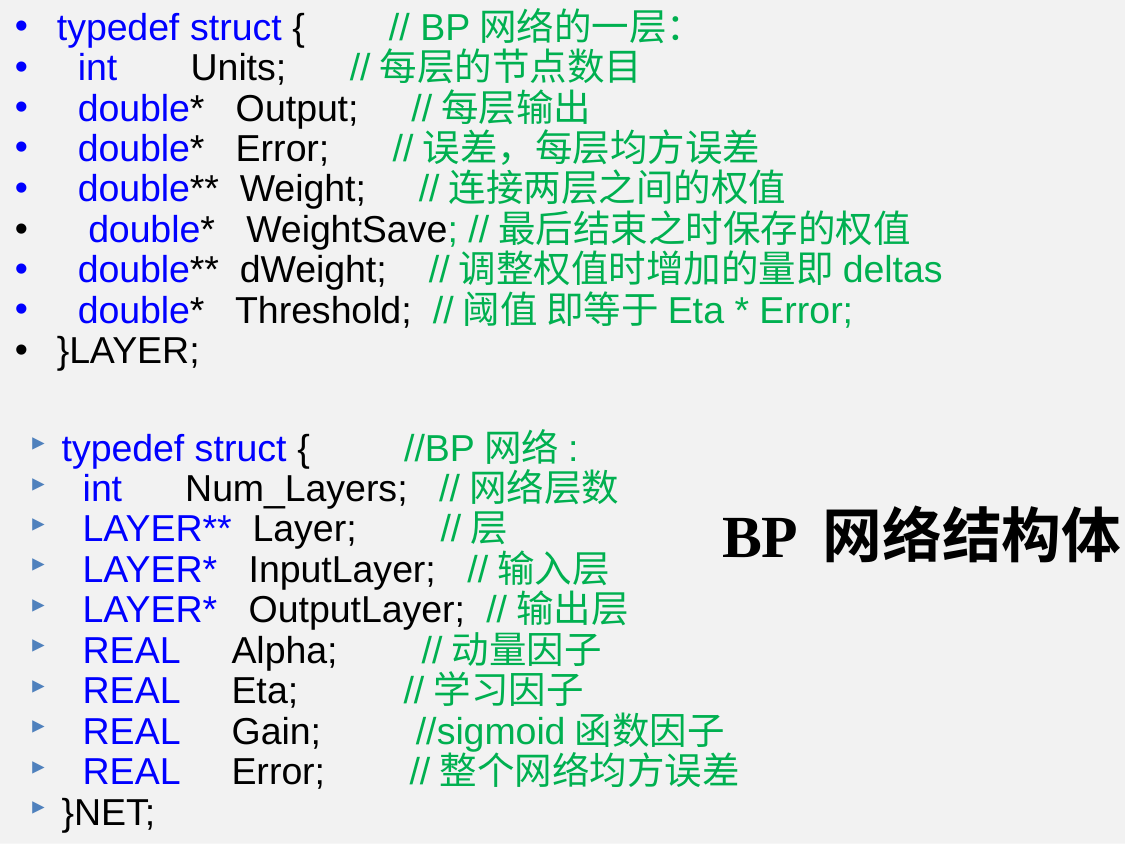

typedef struct {        // BP网络的一层：
  int       Units;      //每层的节点数目
  double*   Output;     //每层输出
  double*   Error;      //误差，每层均方误差
  double**  Weight;     //连接两层之间的权值
   double*   WeightSave; //最后结束之时保存的权值
  double**  dWeight;    //调整权值时增加的量即deltas
  double*   Threshold;  //阈值 即等于Eta * Error;
}LAYER;

typedef struct {         //BP网络:
  int      Num_Layers;   //网络层数
  LAYER**  Layer;        //层
  LAYER*   InputLayer;   //输入层
  LAYER*   OutputLayer;  //输出层
  REAL     Alpha;        //动量因子
  REAL     Eta;          //学习因子
  REAL     Gain;         //sigmoid函数因子
  REAL     Error;        //整个网络均方误差
}NET;
# BP 网络结构体